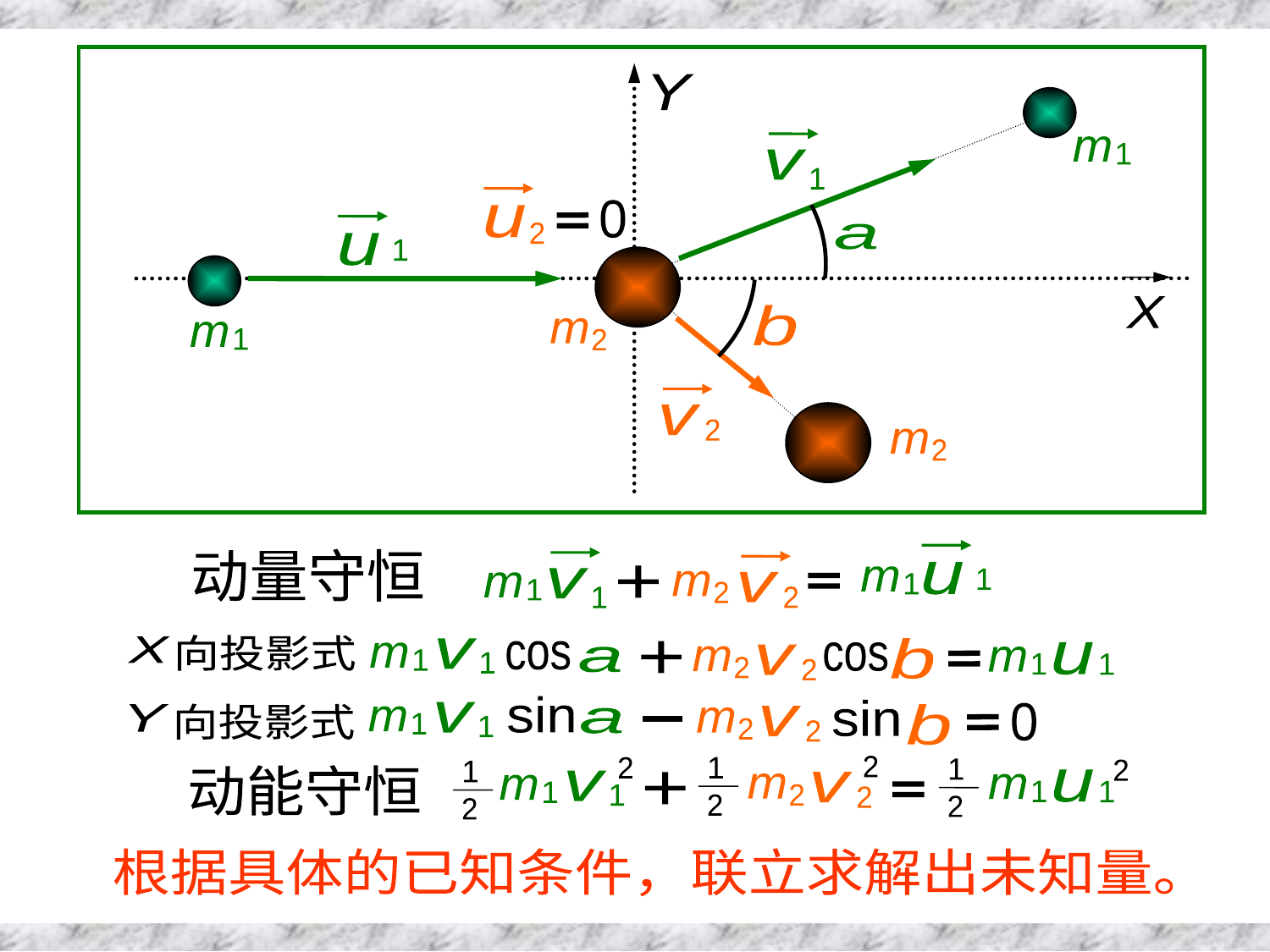

续37

Y

v
1
m
1

u
2

0

u
1
α

X

β
m
2

m
1

v
2

m
2

u
1

v
1

v
2

+
m
1
m
2
m
1
动量守恒
向投影式
X
β
v
m
1
1
cos
+
u
m
1
1
cos

v
m
2
2
α
sin
sin
v
m
1
1
0
向投影式
Y
β
v
m
2
2

α
-
2
2
1

2
1

2
2
1

2
u
m
1
1
v
m
1
1
v
m
2
2
+

动能守恒
根据具体的已知条件，联立求解出未知量。